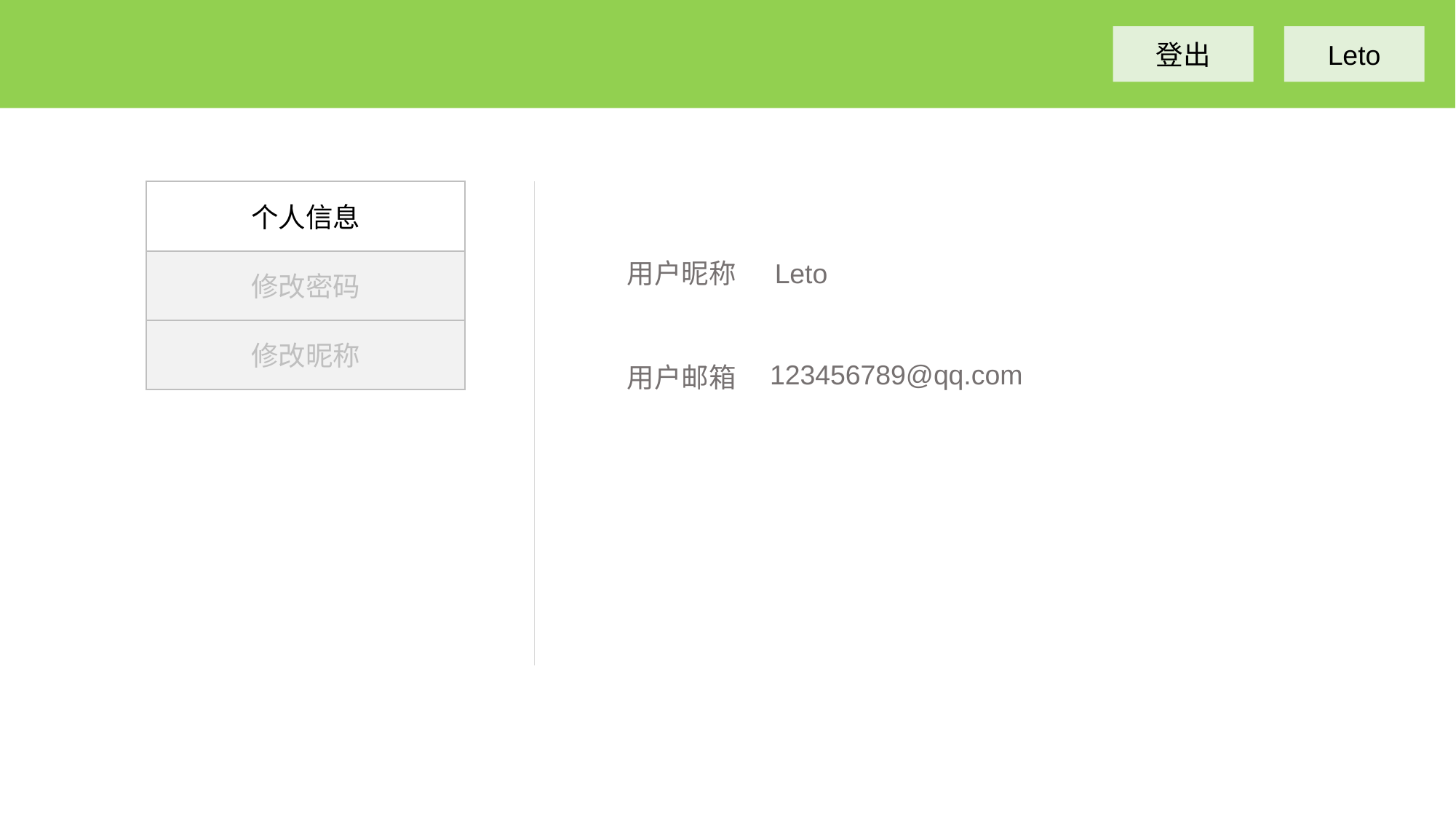

登出
Leto
个人信息
修改密码
修改昵称
 用户昵称
Leto
123456789@qq.com
 用户邮箱